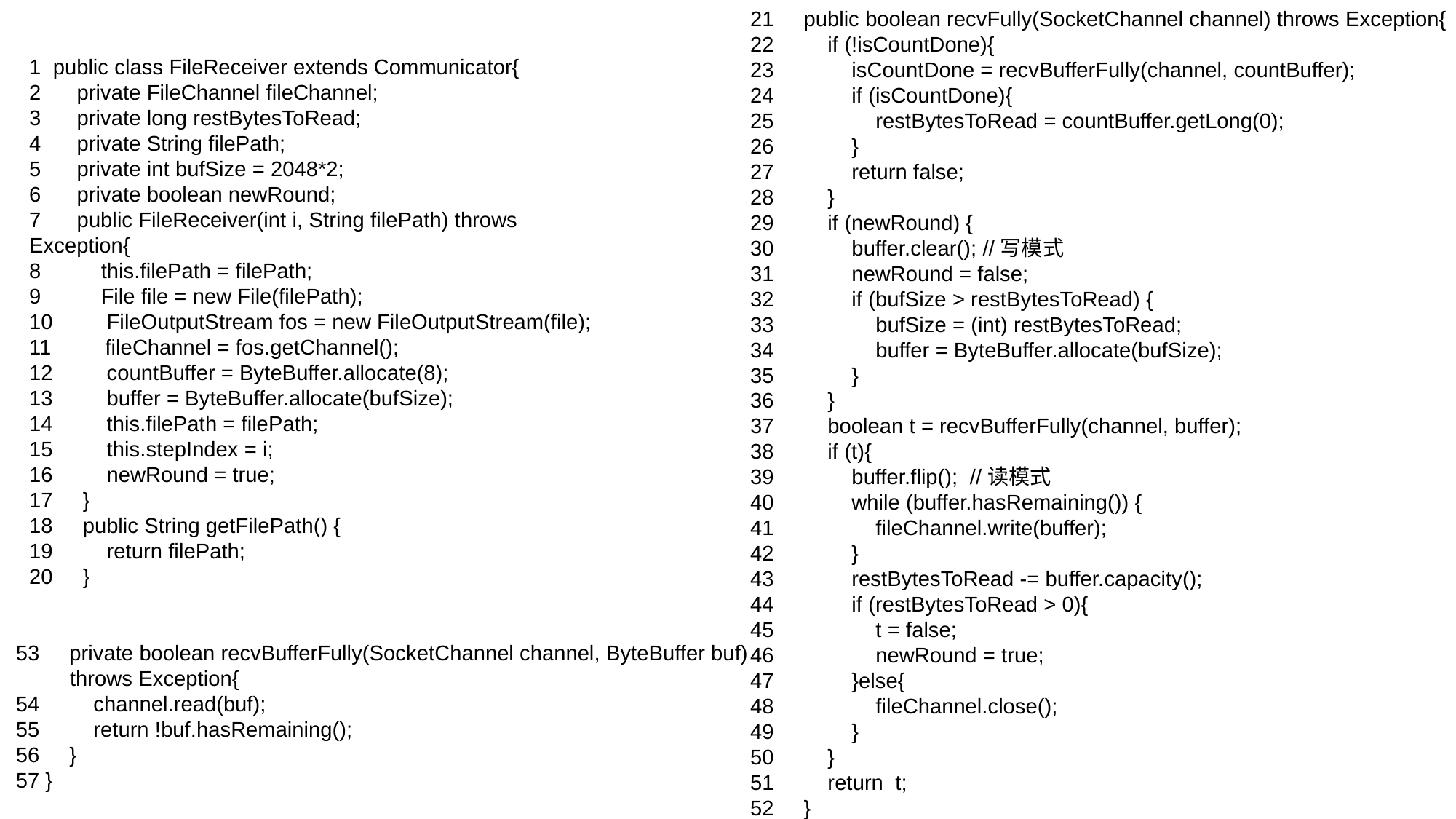

21     public boolean recvFully(SocketChannel channel) throws Exception{
22         if (!isCountDone){
23             isCountDone = recvBufferFully(channel, countBuffer);
24             if (isCountDone){
25                 restBytesToRead = countBuffer.getLong(0);
26             }
27             return false;
28         }
29         if (newRound) {
30             buffer.clear(); //写模式
31             newRound = false;
32             if (bufSize > restBytesToRead) {
33                 bufSize = (int) restBytesToRead;
34                 buffer = ByteBuffer.allocate(bufSize);
35             }
36         }
37         boolean t = recvBufferFully(channel, buffer);
38         if (t){
39             buffer.flip();  //读模式
40             while (buffer.hasRemaining()) {
41                 fileChannel.write(buffer);
42             }
43             restBytesToRead -= buffer.capacity();
44             if (restBytesToRead > 0){
45                 t = false;
46                 newRound = true;
47             }else{
48                 fileChannel.close();
49             }
50         }
51         return  t;
52     }
1  public class FileReceiver extends Communicator{
2      private FileChannel fileChannel;
3      private long restBytesToRead;
4      private String filePath;
5      private int bufSize = 2048*2;
6      private boolean newRound;
7      public FileReceiver(int i, String filePath) throws Exception{
8          this.filePath = filePath;
9          File file = new File(filePath);
10         FileOutputStream fos = new FileOutputStream(file);
11         fileChannel = fos.getChannel();
12         countBuffer = ByteBuffer.allocate(8);
13         buffer = ByteBuffer.allocate(bufSize);
14         this.filePath = filePath;
15         this.stepIndex = i;
16         newRound = true;
17     }
18     public String getFilePath() {
19         return filePath;
20     }
53     private boolean recvBufferFully(SocketChannel channel, ByteBuffer buf)
         throws Exception{
54         channel.read(buf);
55         return !buf.hasRemaining();
56     }
57 }